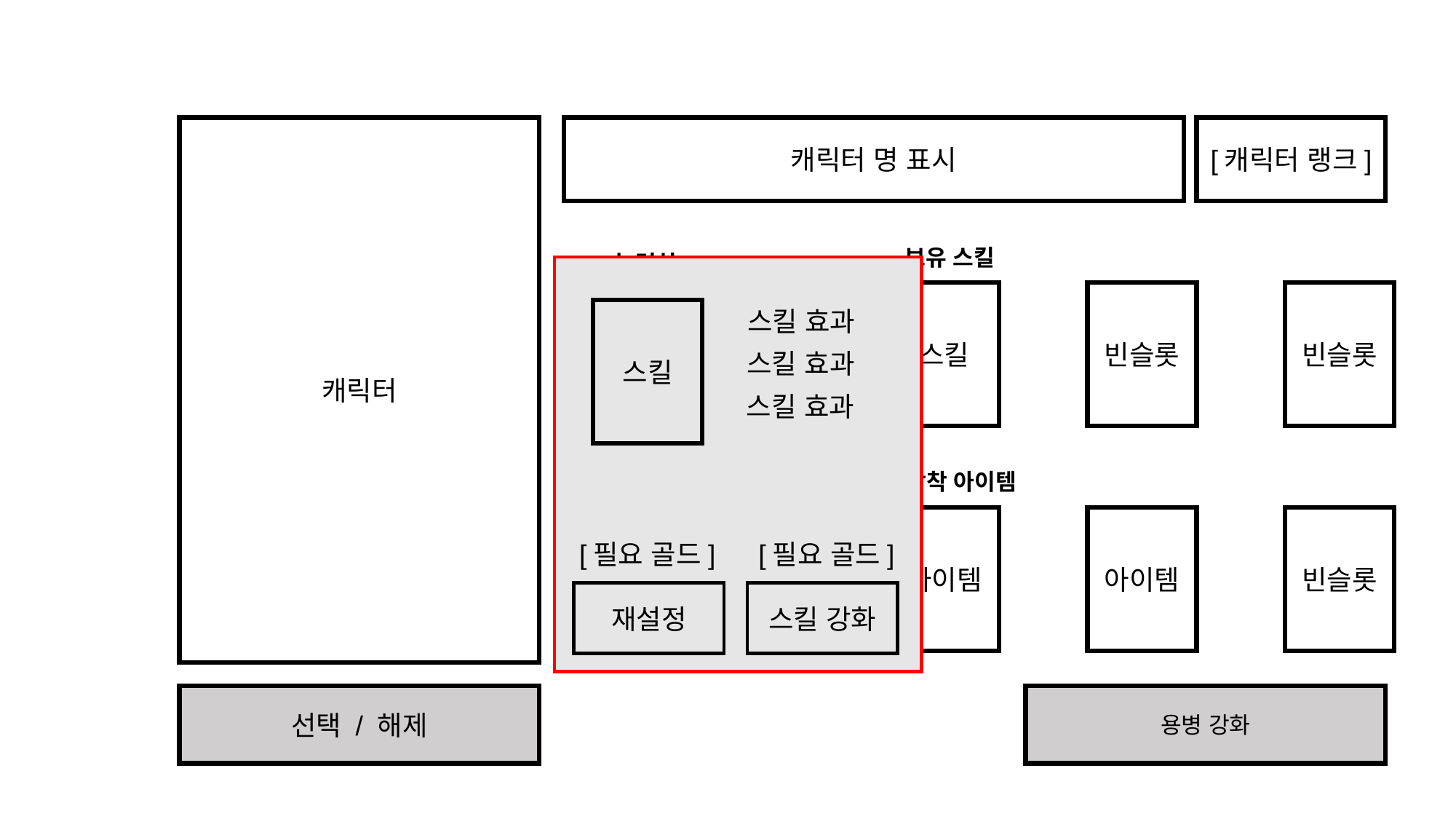

캐릭터
캐릭터 명 표시
[캐릭터 랭크]
보유 스킬
능력치

스킬 효과
스킬
스킬 효과
스킬 효과
[필요 골드]
[필요 골드]
재설정
스킬 강화
스킬
빈슬롯
빈슬롯
공격력	30

체력	80

MP	50
장착 아이템
아이템
아이템
빈슬롯
선택 / 해제
용병 강화